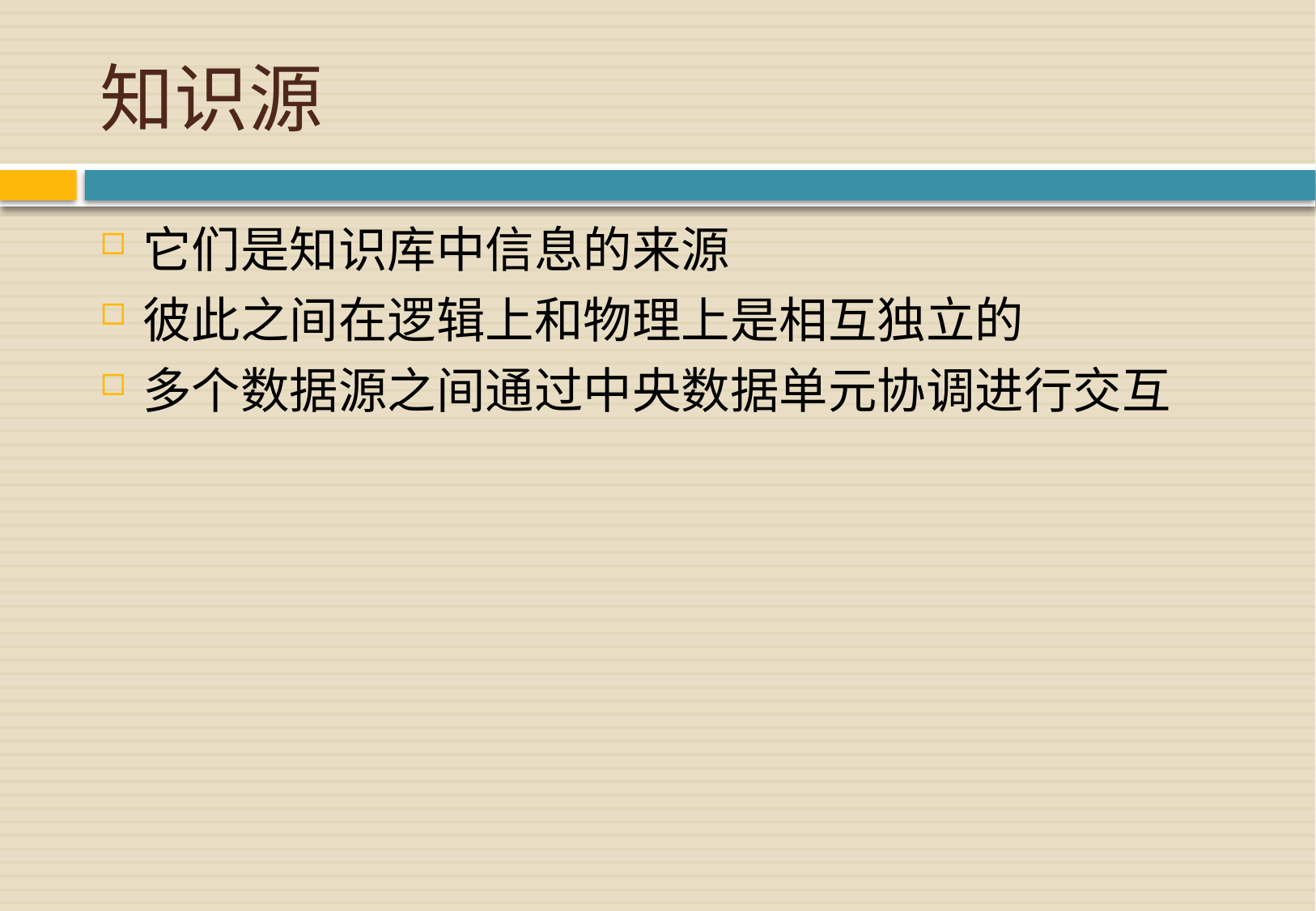

# 知识源
它们是知识库中信息的来源
彼此之间在逻辑上和物理上是相互独立的
多个数据源之间通过中央数据单元协调进行交互